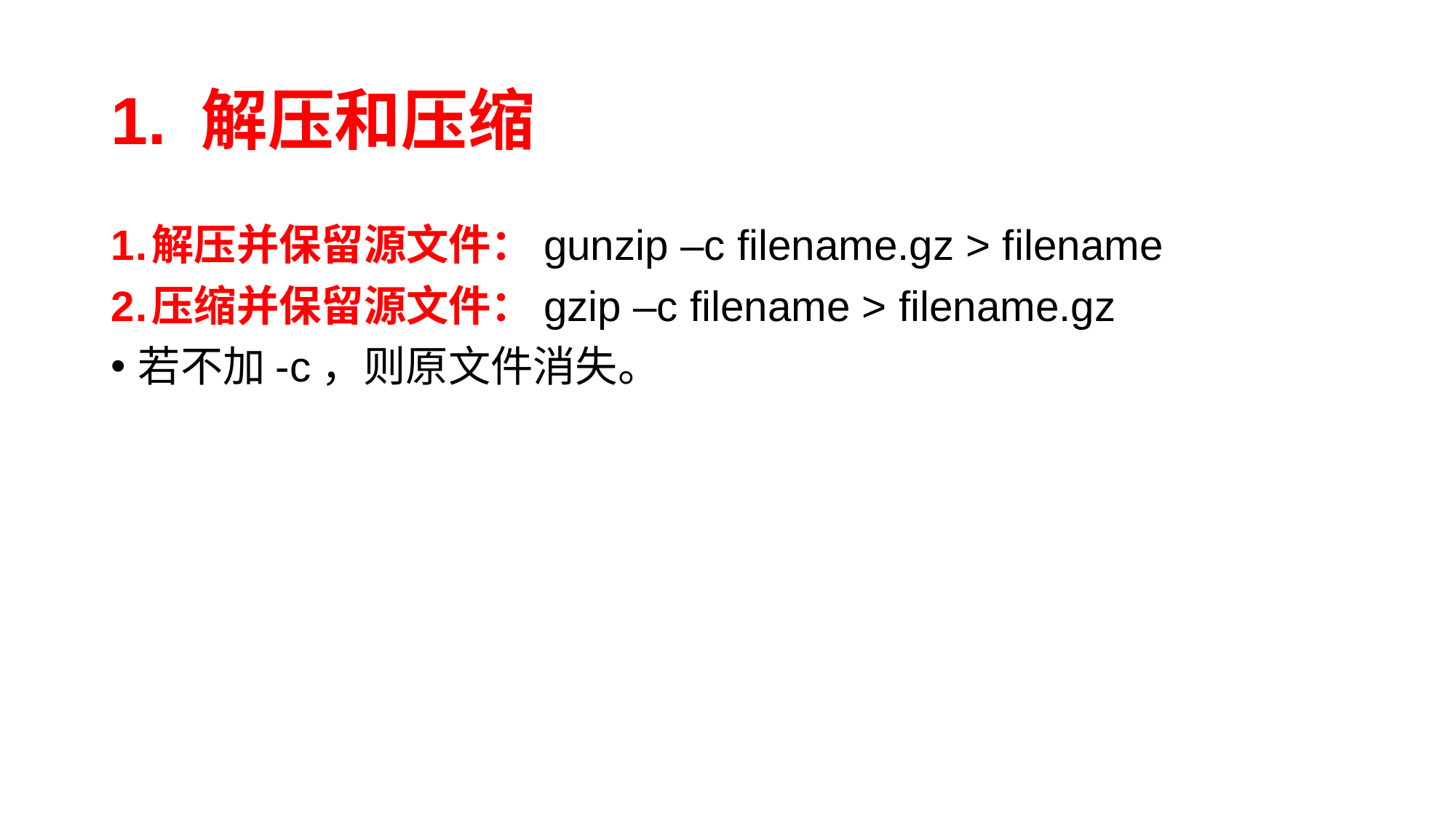

# 1. 解压和压缩
解压并保留源文件：gunzip –c filename.gz > filename
压缩并保留源文件：gzip –c filename > filename.gz
若不加-c，则原文件消失。